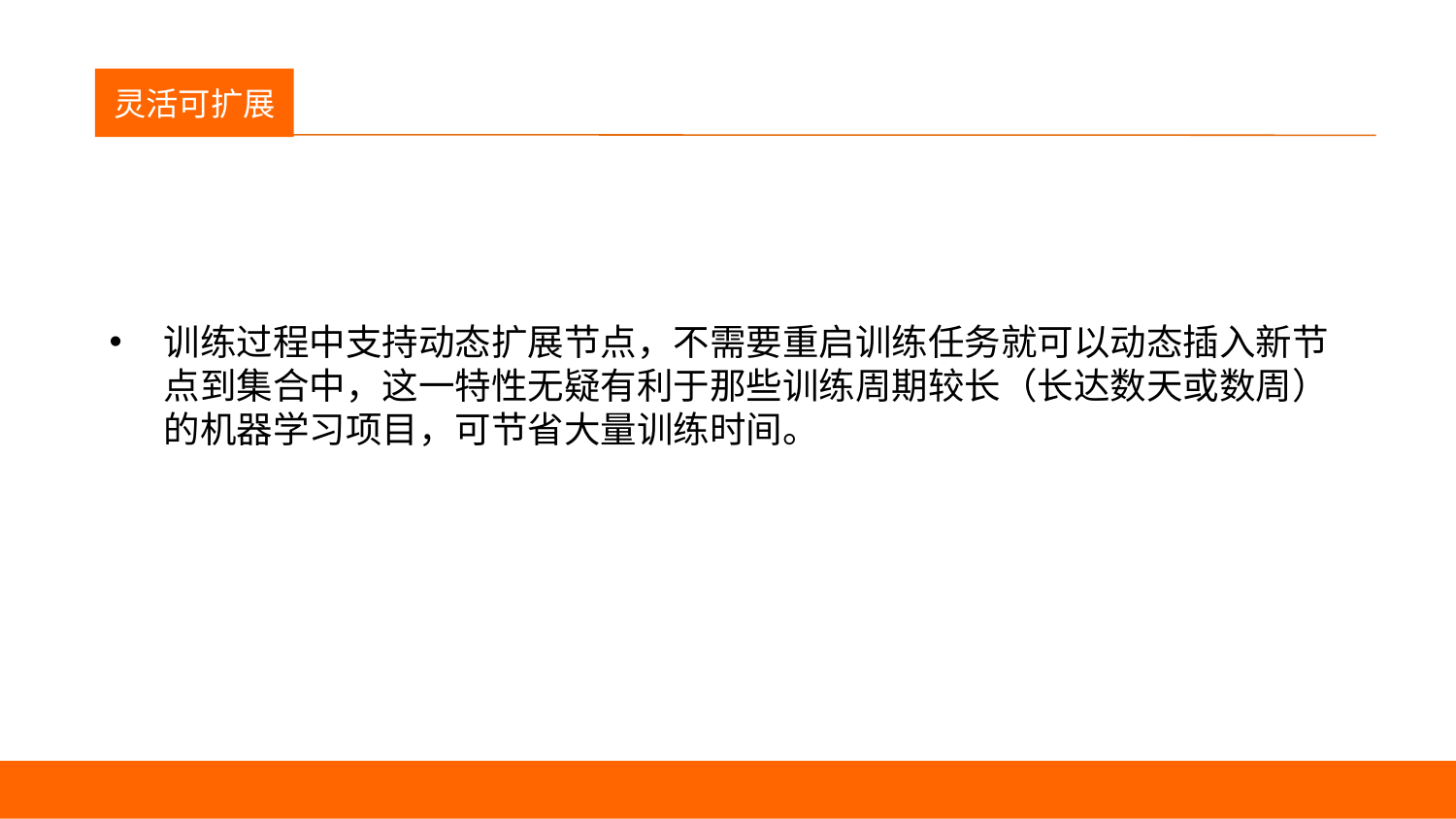

议程
灵活可扩展

训练过程中支持动态扩展节点，不需要重启训练任务就可以动态插入新节点到集合中，这一特性无疑有利于那些训练周期较长（长达数天或数周）的机器学习项目，可节省大量训练时间。